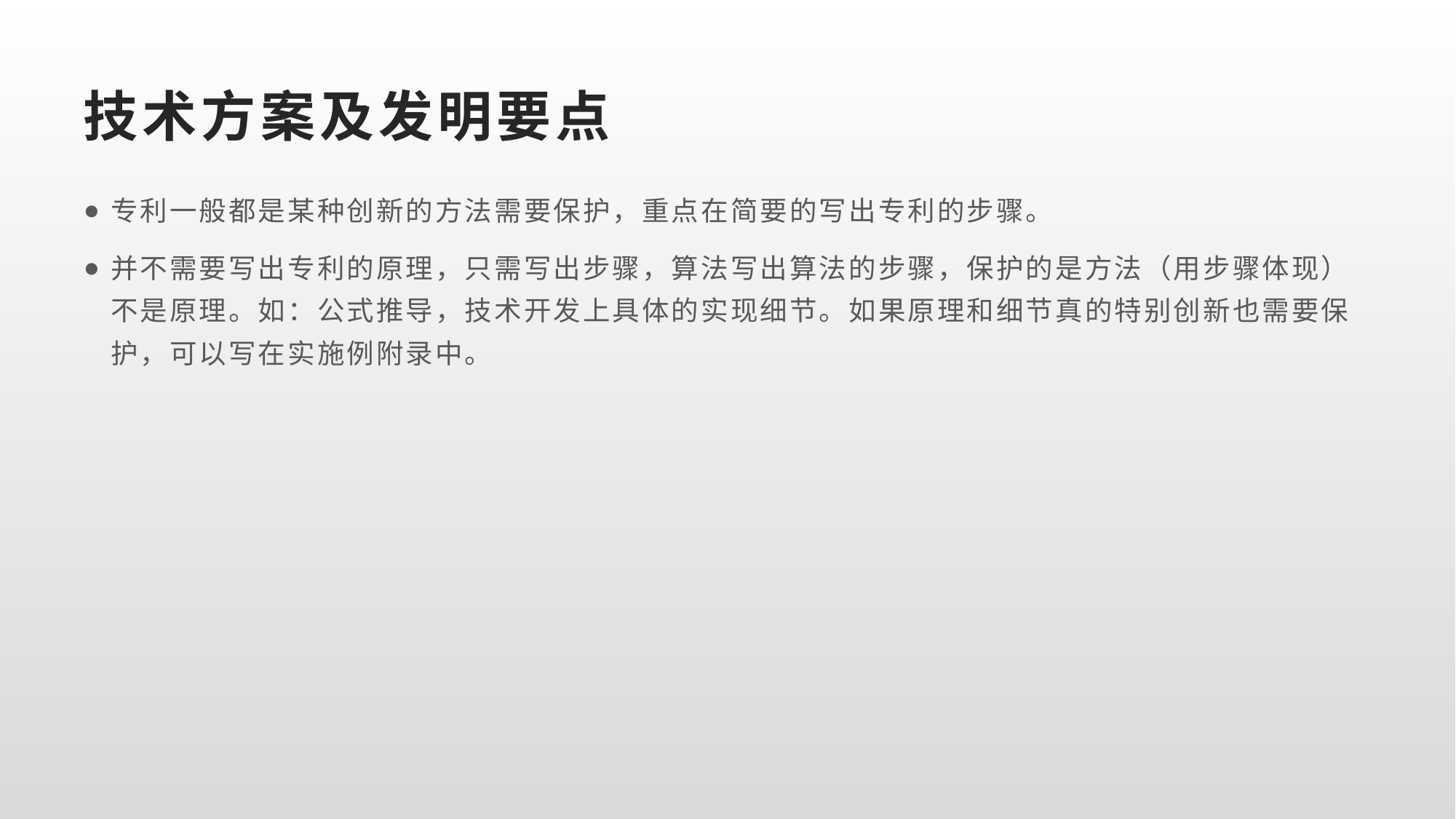

# 技术方案及发明要点
专利一般都是某种创新的方法需要保护，重点在简要的写出专利的步骤。
并不需要写出专利的原理，只需写出步骤，算法写出算法的步骤，保护的是方法（用步骤体现）不是原理。如：公式推导，技术开发上具体的实现细节。如果原理和细节真的特别创新也需要保护，可以写在实施例附录中。